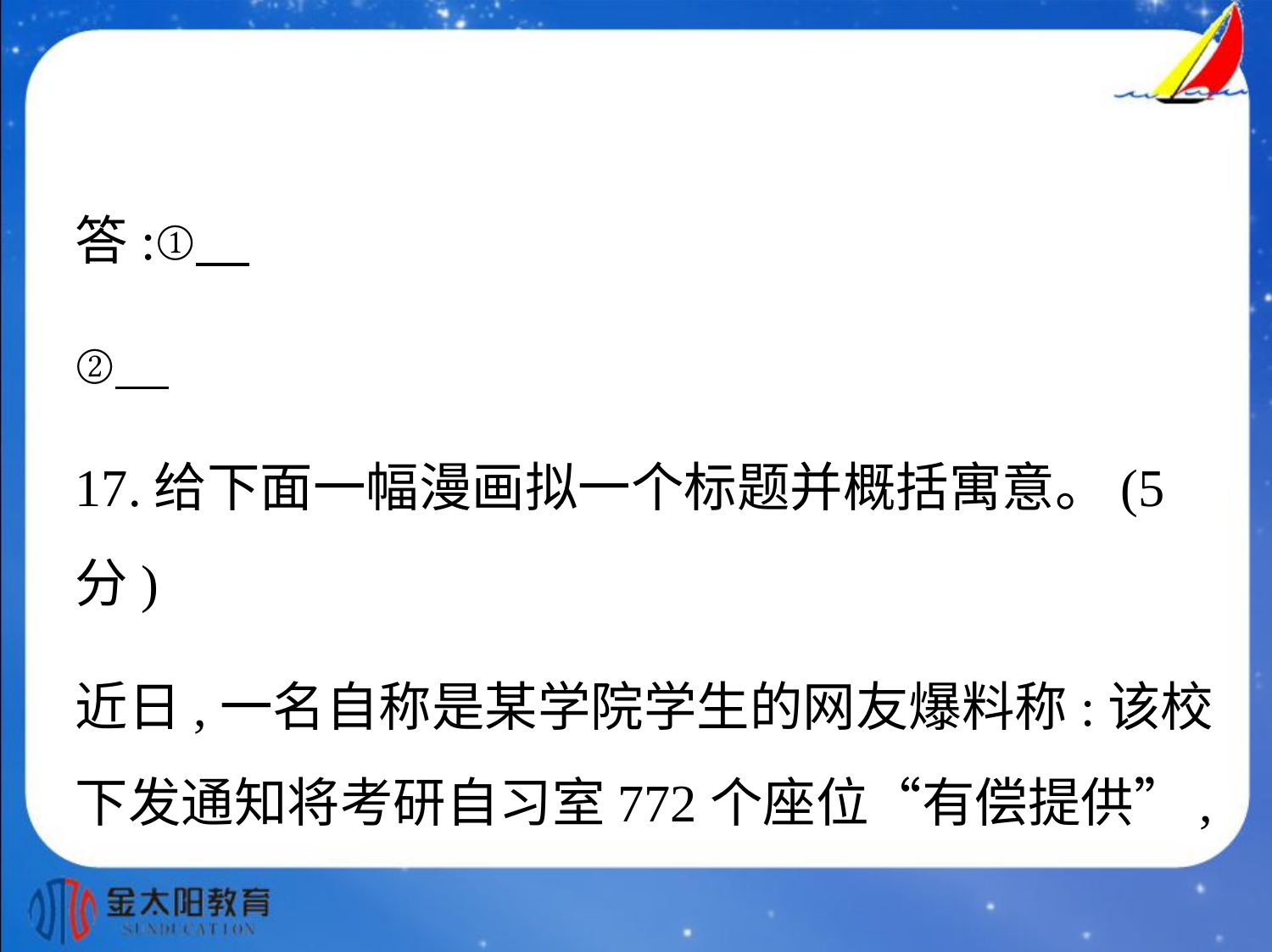

答:①
②
17.给下面一幅漫画拟一个标题并概括寓意。(5
分)
近日,一名自称是某学院学生的网友爆料称:该校
下发通知将考研自习室772个座位“有偿提供”,